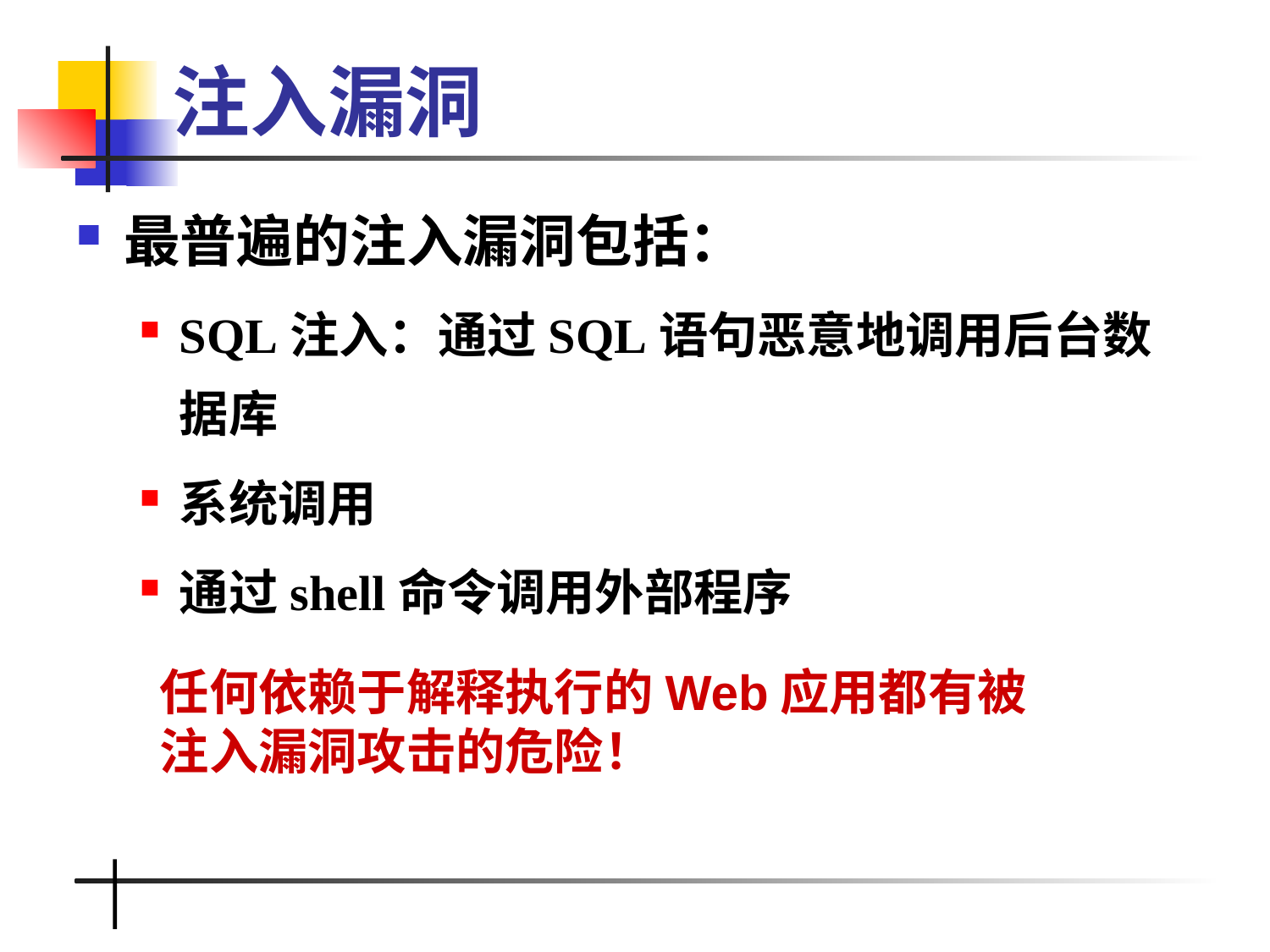

# 注入漏洞
最普遍的注入漏洞包括：
SQL注入：通过SQL语句恶意地调用后台数据库
系统调用
通过shell命令调用外部程序
任何依赖于解释执行的Web应用都有被注入漏洞攻击的危险！